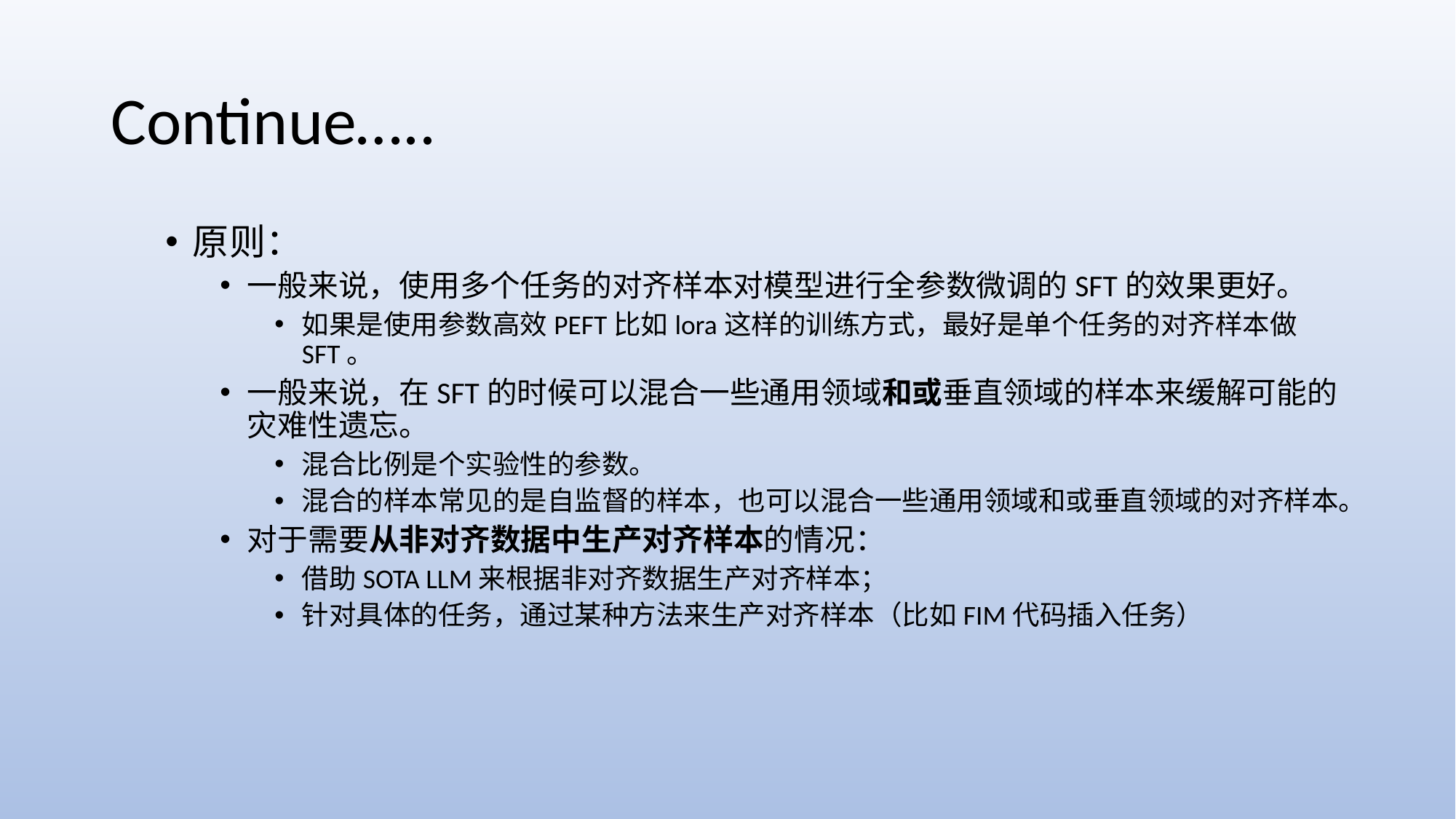

# Continue…..
原则：
一般来说，使用多个任务的对齐样本对模型进行全参数微调的SFT的效果更好。
如果是使用参数高效PEFT比如lora这样的训练方式，最好是单个任务的对齐样本做SFT。
一般来说，在SFT的时候可以混合一些通用领域和或垂直领域的样本来缓解可能的灾难性遗忘。
混合比例是个实验性的参数。
混合的样本常见的是自监督的样本，也可以混合一些通用领域和或垂直领域的对齐样本。
对于需要从非对齐数据中生产对齐样本的情况：
借助SOTA LLM来根据非对齐数据生产对齐样本；
针对具体的任务，通过某种方法来生产对齐样本（比如FIM代码插入任务）